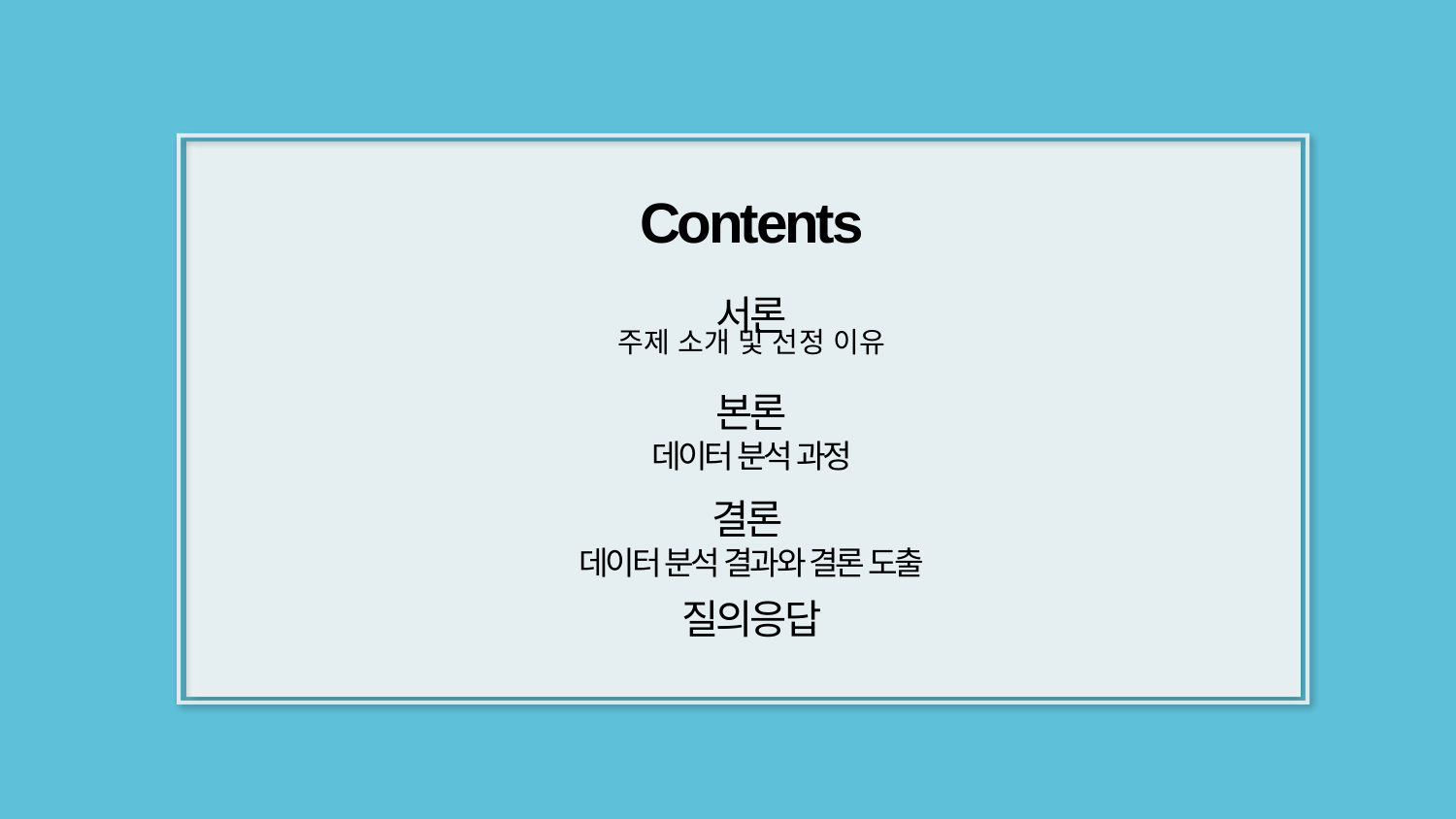

Contents
서론
주제 소개 및 선정 이유
본론
데이터 분석 과정

결론
데이터 분석 결과와 결론 도출

질의응답